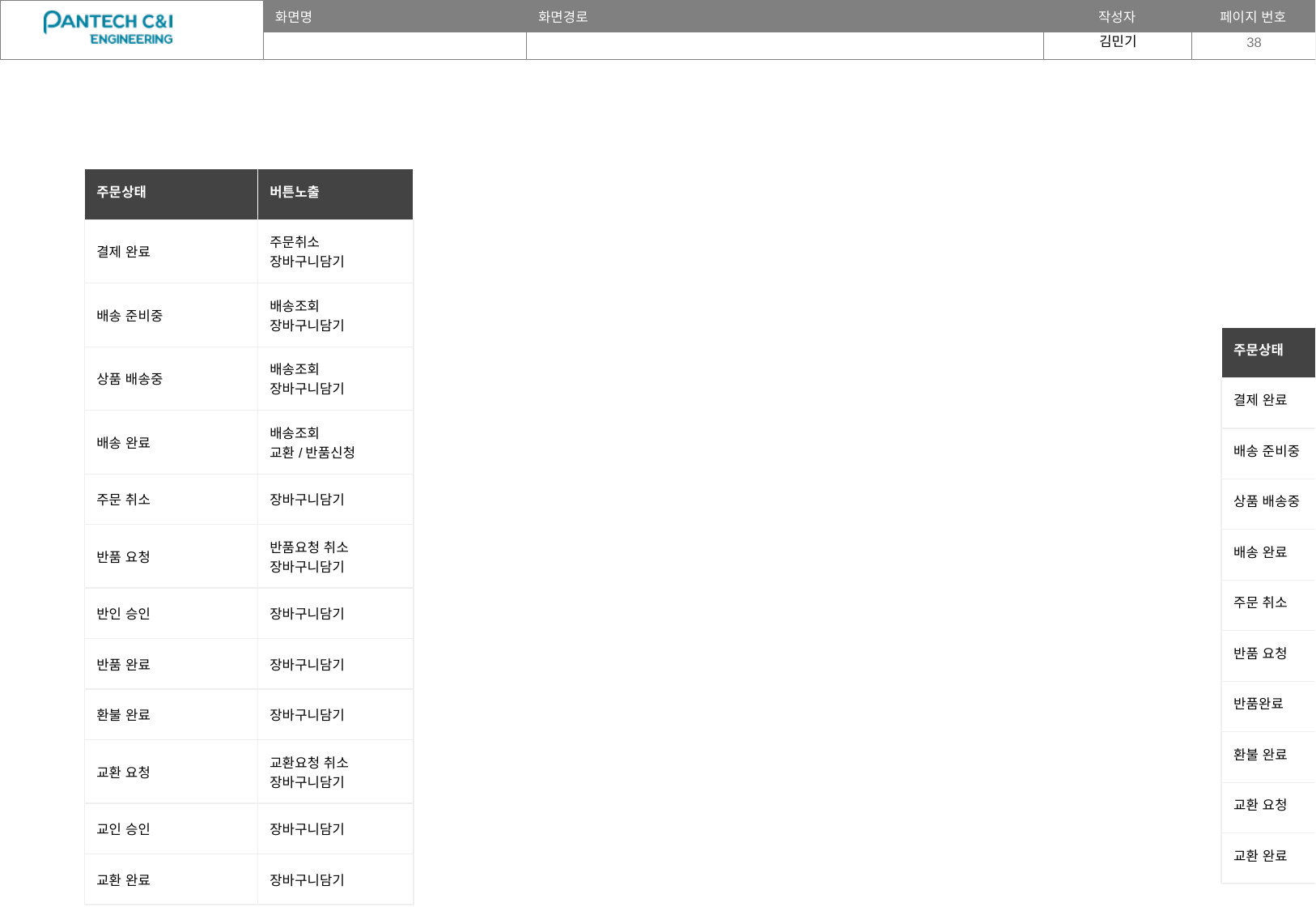

38
| 주문상태 | 버튼노출 |
| --- | --- |
| 결제 완료 | 주문취소 장바구니담기 |
| 배송 준비중 | 배송조회 장바구니담기 |
| 상품 배송중 | 배송조회 장바구니담기 |
| 배송 완료 | 배송조회 교환/반품신청 |
| 주문 취소 | 장바구니담기 |
| 반품 요청 | 반품요청 취소 장바구니담기 |
| 반인 승인 | 장바구니담기 |
| 반품 완료 | 장바구니담기 |
| 환불 완료 | 장바구니담기 |
| 교환 요청 | 교환요청 취소 장바구니담기 |
| 교인 승인 | 장바구니담기 |
| 교환 완료 | 장바구니담기 |
| 주문상태 | 버튼노출 |
| --- | --- |
| 결제 완료 |  |
| 배송 준비중 |  |
| 상품 배송중 |  |
| 배송 완료 |  |
| 주문 취소 |  |
| 반품 요청 | 반품 승인 |
| 반품완료 | 반품 완료 |
| 환불 완료 |  |
| 교환 요청 | 교환 승인 |
| 교환 완료 | 교환 완료 |